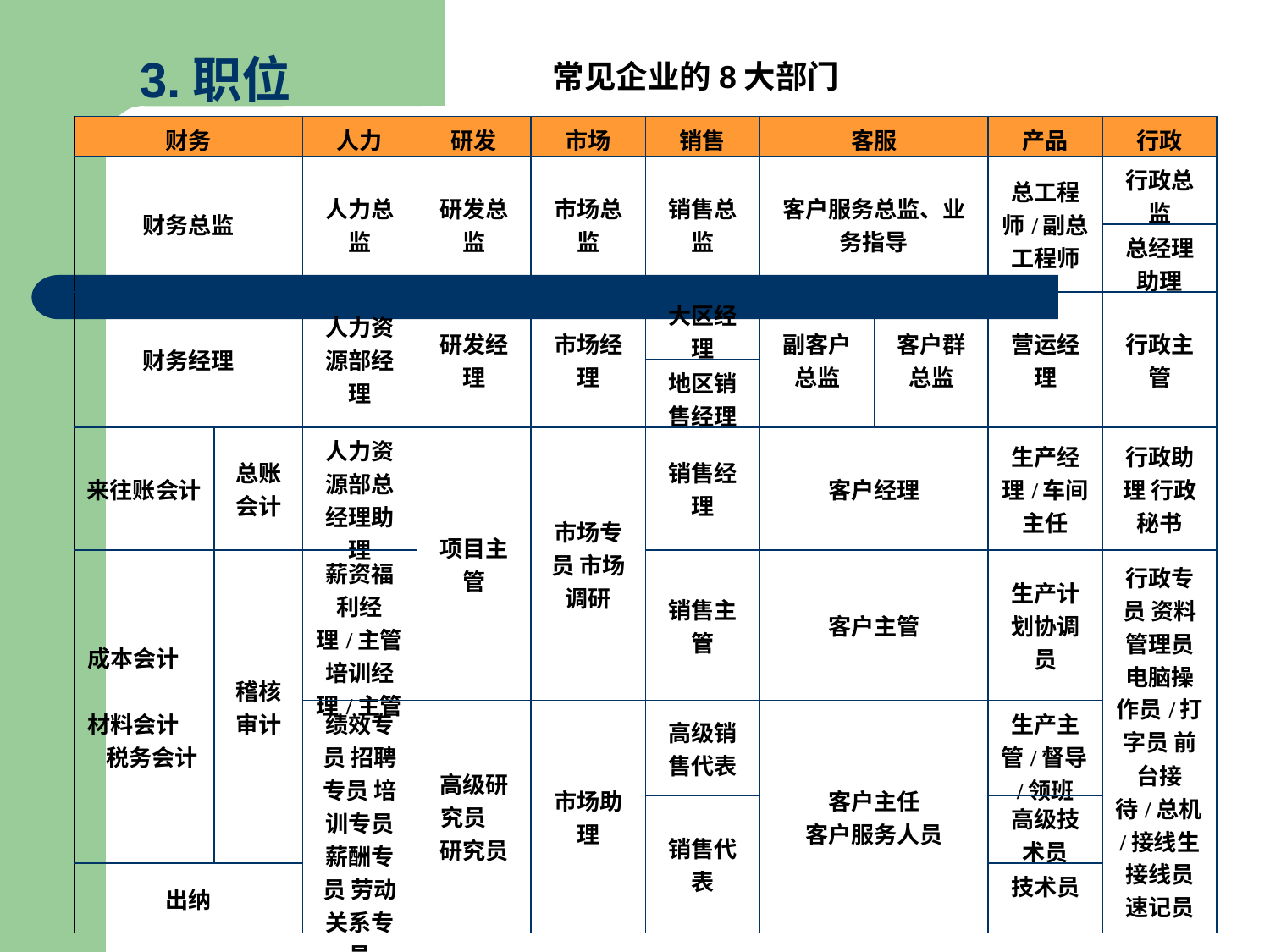

常见企业的8大部门
3.职位
| 财务 |  | 人力 | 研发 | 市场 | 销售 | 客服 |  | 产品 | 行政 |
| --- | --- | --- | --- | --- | --- | --- | --- | --- | --- |
| 财务总监 |  | 人力总监 | 研发总监 | 市场总监 | 销售总监 | 客户服务总监、业务指导 |  | 总工程师/副总工程师 | 行政总监 |
|  |  |  |  |  |  |  |  |  | 总经理助理 |
| 财务经理 |  | 人力资源部经理 | 研发经理 | 市场经理 | 大区经理 | 副客户总监 | 客户群总监 | 营运经理 | 行政主管 |
|  |  |  |  |  | 地区销售经理 |  |  |  |  |
| 来往账会计 | 总账会计 | 人力资源部总经理助理 | 项目主管 | 市场专员 市场调研 | 销售经理 | 客户经理 |  | 生产经理/车间主任 | 行政助理 行政秘书 |
| 成本会计 材料会计 税务会计 | 稽核审计 | 薪资福利经理/主管 培训经理/主管 |  |  | 销售主管 | 客户主管 |  | 生产计划协调员 | 行政专员 资料管理员 电脑操作员/打字员 前台接待/总机/接线生 接线员 速记员 |
|  |  | 绩效专员 招聘专员 培训专员 薪酬专员 劳动关系专员 | 高级研究员 研究员 | 市场助理 | 高级销售代表 | 客户主任 客户服务人员 |  | 生产主管/督导/领班 |  |
|  |  |  |  |  | 销售代表 |  |  | 高级技术员 |  |
| 出纳 |  |  |  |  |  |  |  | 技术员 |  |